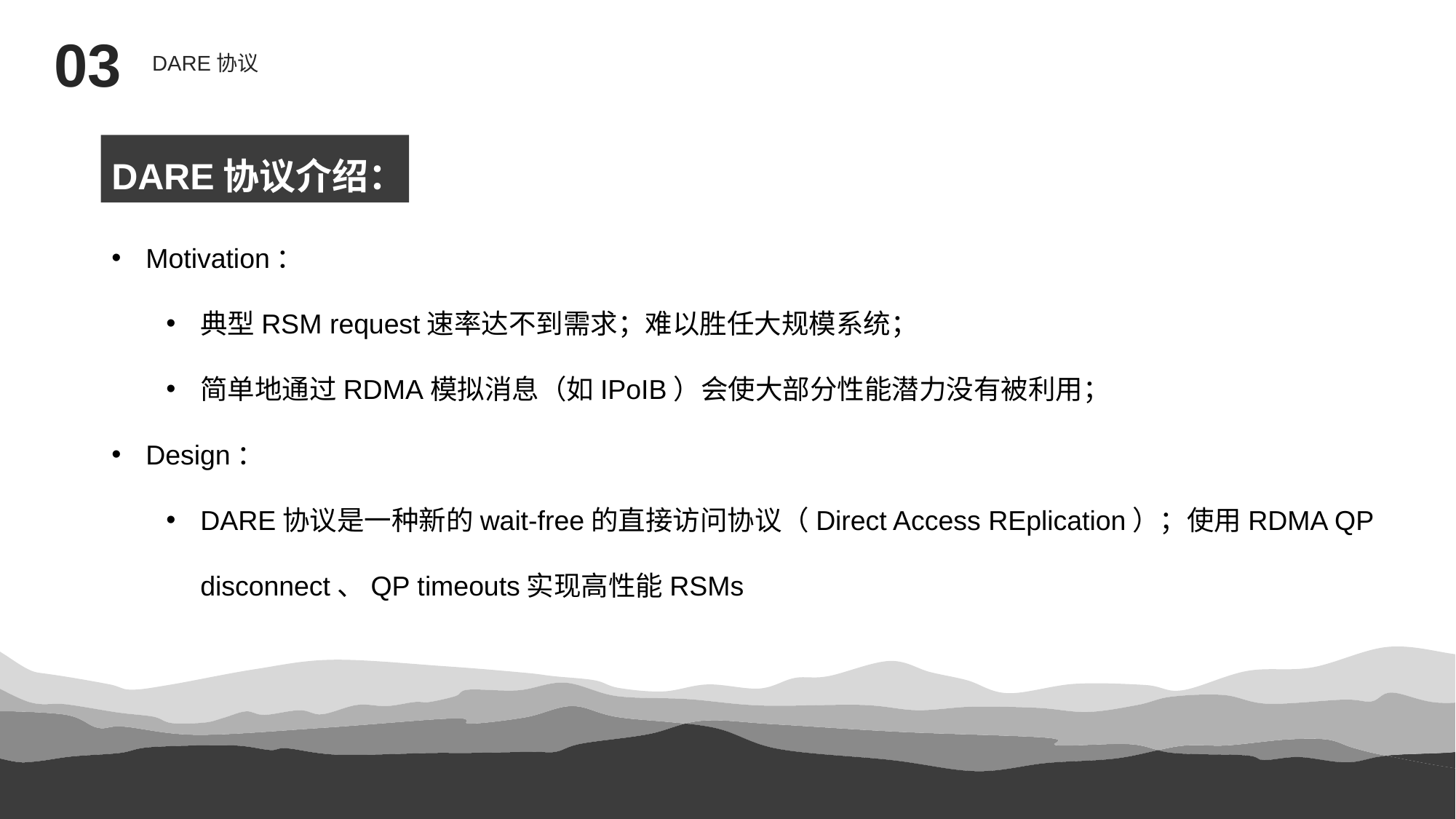

03
DARE协议
DARE协议介绍：
Motivation：
典型RSM request速率达不到需求；难以胜任大规模系统；
简单地通过RDMA模拟消息（如IPoIB）会使大部分性能潜力没有被利用；
Design：
DARE协议是一种新的wait-free的直接访问协议（Direct Access REplication）；使用RDMA QP disconnect、QP timeouts实现高性能RSMs